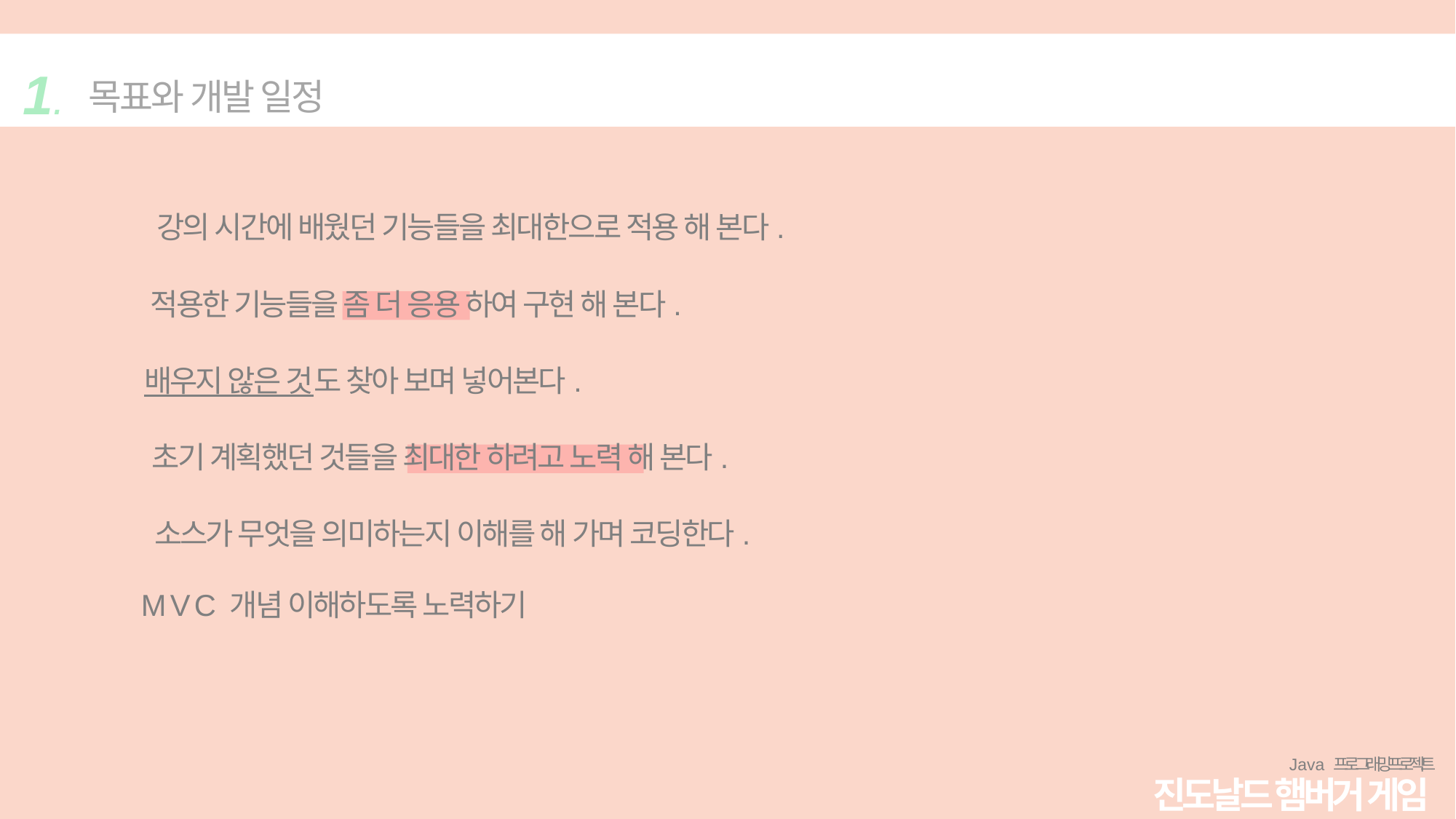

ㅌ
1.
목표와 개발 일정

강의 시간에 배웠던 기능들을 최대한으로 적용 해 본다.
적용한 기능들을 좀 더 응용 하여 구현 해 본다.

배우지 않은 것도 찾아 보며 넣어본다.
초기 계획했던 것들을 최대한 하려고 노력 해 본다.

소스가 무엇을 의미하는지 이해를 해 가며 코딩한다.
M V C 개념 이해하도록 노력하기
Java 프로그래밍 프로젝트
진도날드 햄버거 게임